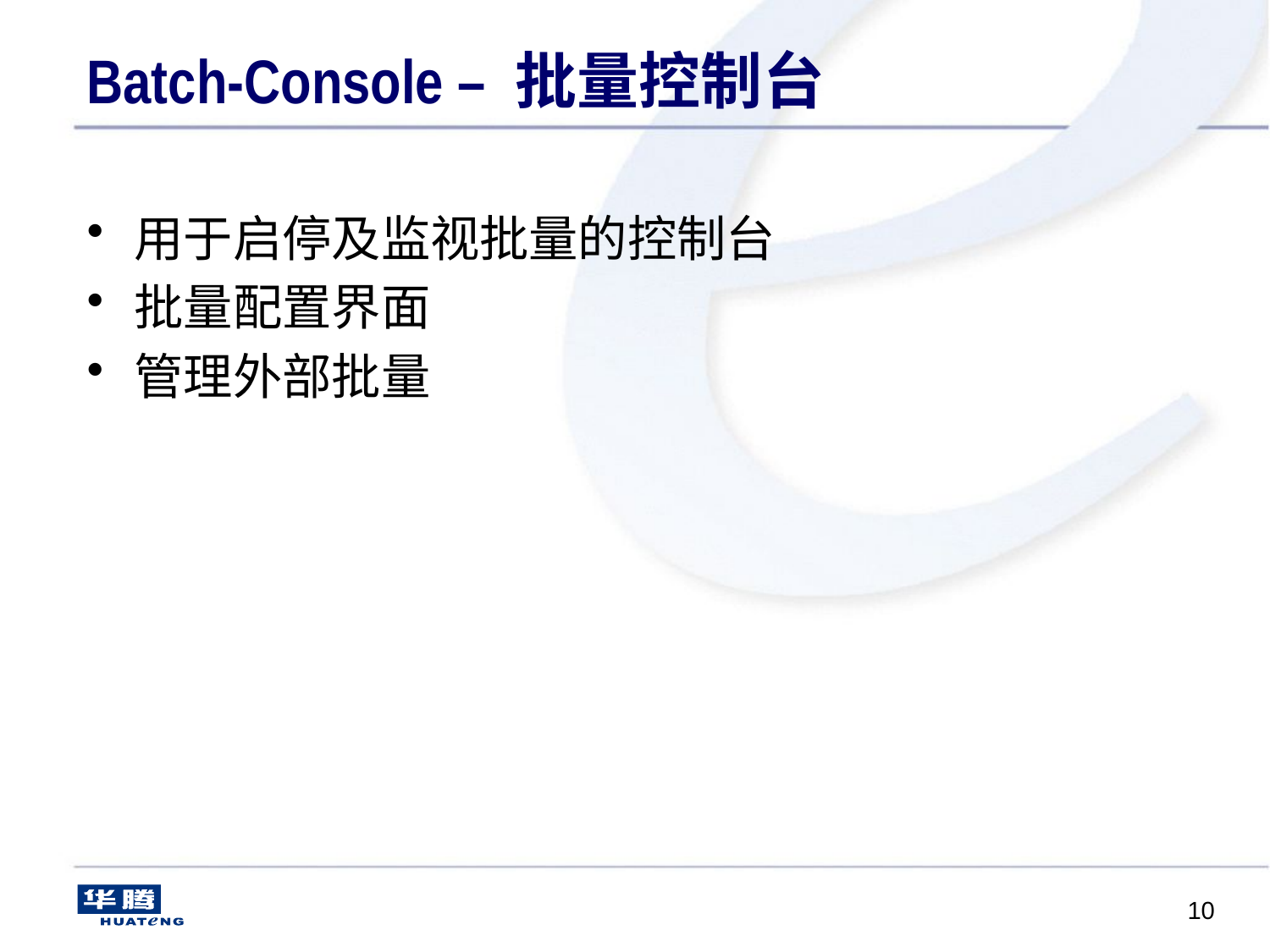

# Batch-Console – 批量控制台
用于启停及监视批量的控制台
批量配置界面
管理外部批量
10